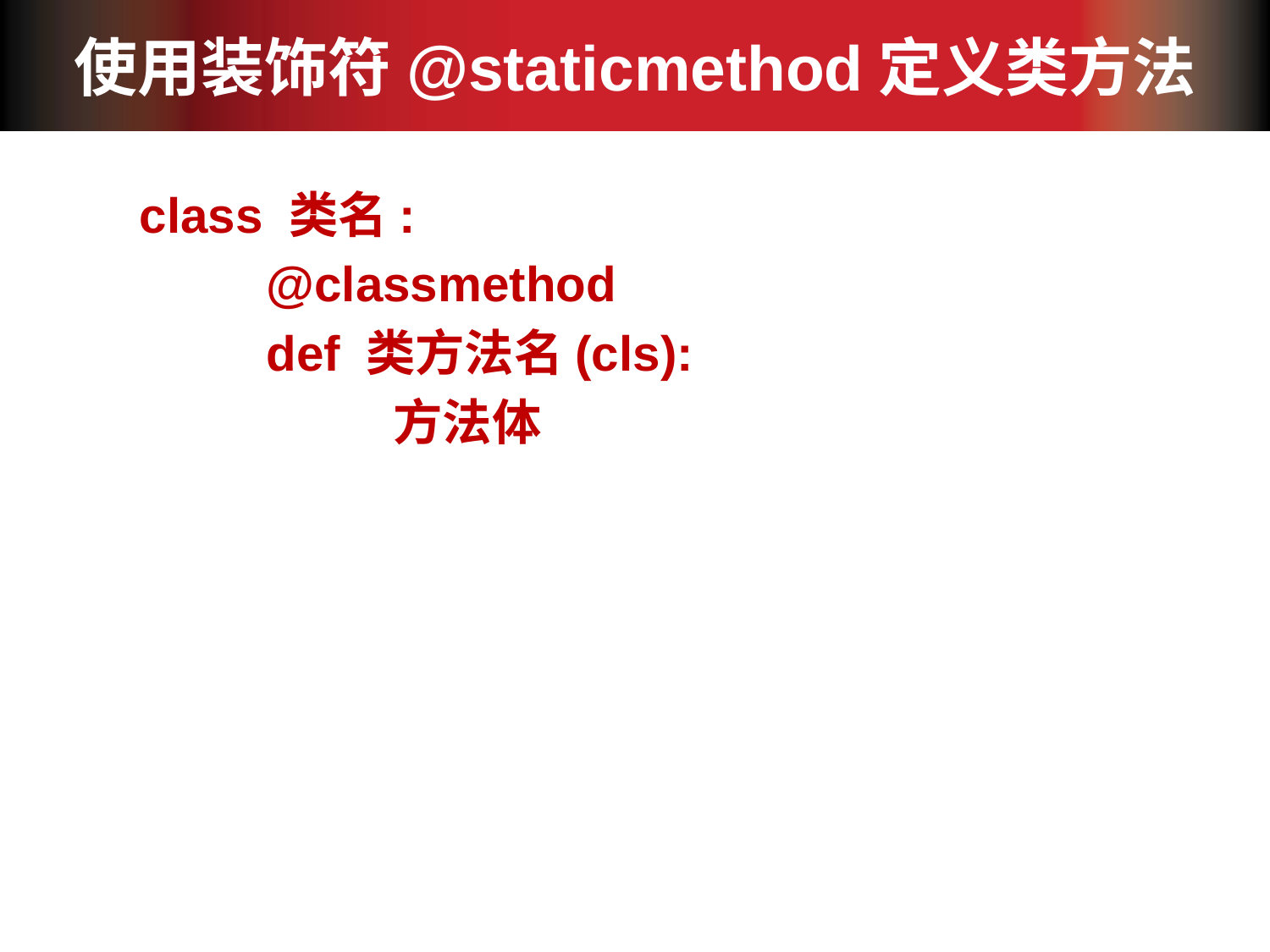

# 使用装饰符@staticmethod定义类方法
class 类名:
	@classmethod
	def 类方法名(cls):
		方法体